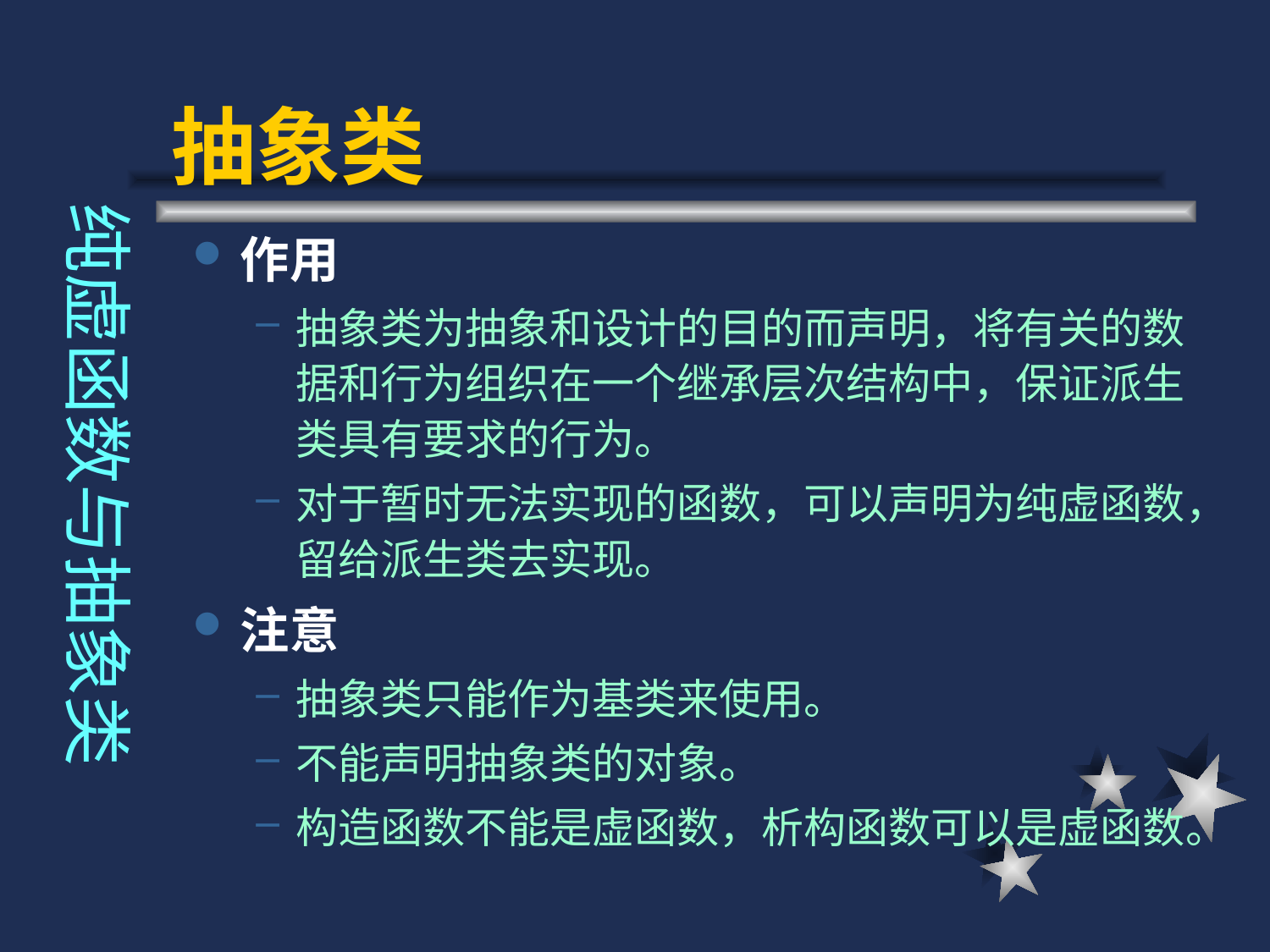

# 抽象类
纯虚函数与抽象类
作用
抽象类为抽象和设计的目的而声明，将有关的数据和行为组织在一个继承层次结构中，保证派生类具有要求的行为。
对于暂时无法实现的函数，可以声明为纯虚函数，留给派生类去实现。
注意
抽象类只能作为基类来使用。
不能声明抽象类的对象。
构造函数不能是虚函数，析构函数可以是虚函数。
72